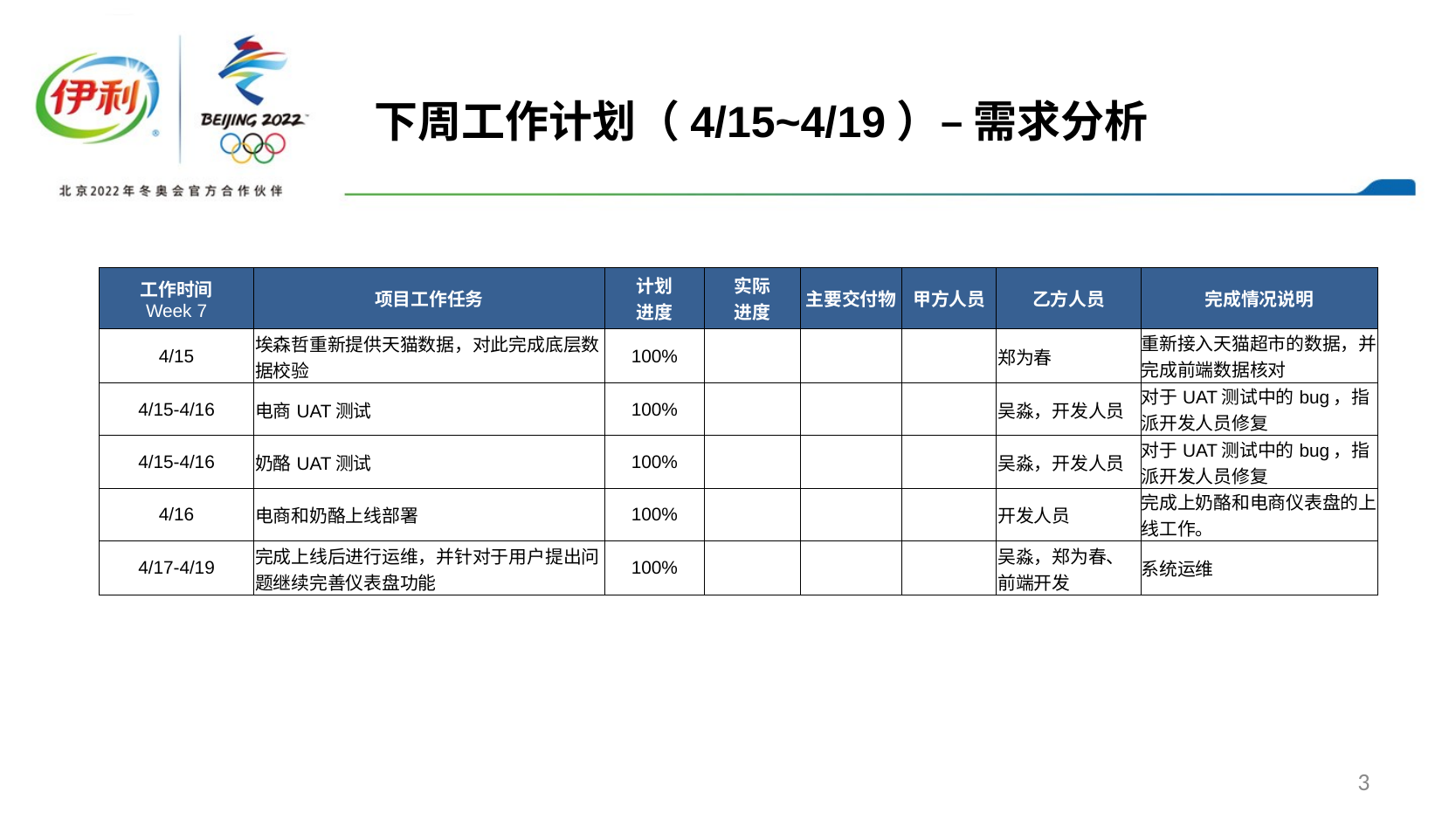

下周工作计划（4/15~4/19）– 需求分析
| 工作时间 Week 7 | 项目工作任务 | 计划 进度 | 实际 进度 | 主要交付物 | 甲方人员 | 乙方人员 | 完成情况说明 |
| --- | --- | --- | --- | --- | --- | --- | --- |
| 4/15 | 埃森哲重新提供天猫数据，对此完成底层数据校验 | 100% |  |  |  | 郑为春 | 重新接入天猫超市的数据，并完成前端数据核对 |
| 4/15-4/16 | 电商UAT测试 | 100% |  |  |  | 吴淼，开发人员 | 对于UAT测试中的bug，指派开发人员修复 |
| 4/15-4/16 | 奶酪UAT测试 | 100% |  |  |  | 吴淼，开发人员 | 对于UAT测试中的bug，指派开发人员修复 |
| 4/16 | 电商和奶酪上线部署 | 100% |  |  |  | 开发人员 | 完成上奶酪和电商仪表盘的上线工作。 |
| 4/17-4/19 | 完成上线后进行运维，并针对于用户提出问题继续完善仪表盘功能 | 100% |  |  |  | 吴淼，郑为春、前端开发 | 系统运维 |
3